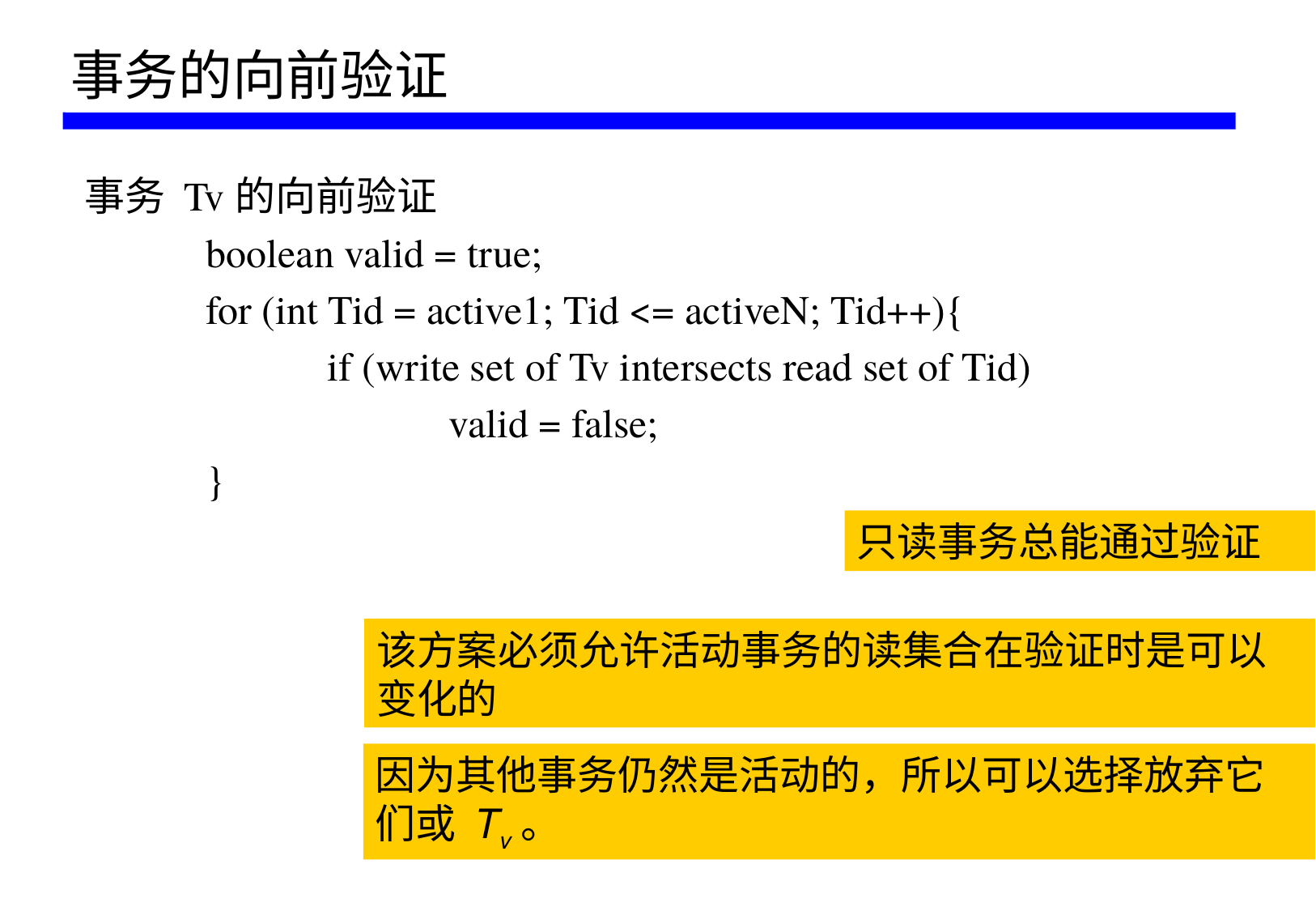

# 事务的向前验证
事务 Tv的向前验证
	boolean valid = true;
	for (int Tid = active1; Tid <= activeN; Tid++){
		if (write set of Tv intersects read set of Tid)
			valid = false;
	}
只读事务总能通过验证
该方案必须允许活动事务的读集合在验证时是可以变化的
因为其他事务仍然是活动的，所以可以选择放弃它们或 Tv。